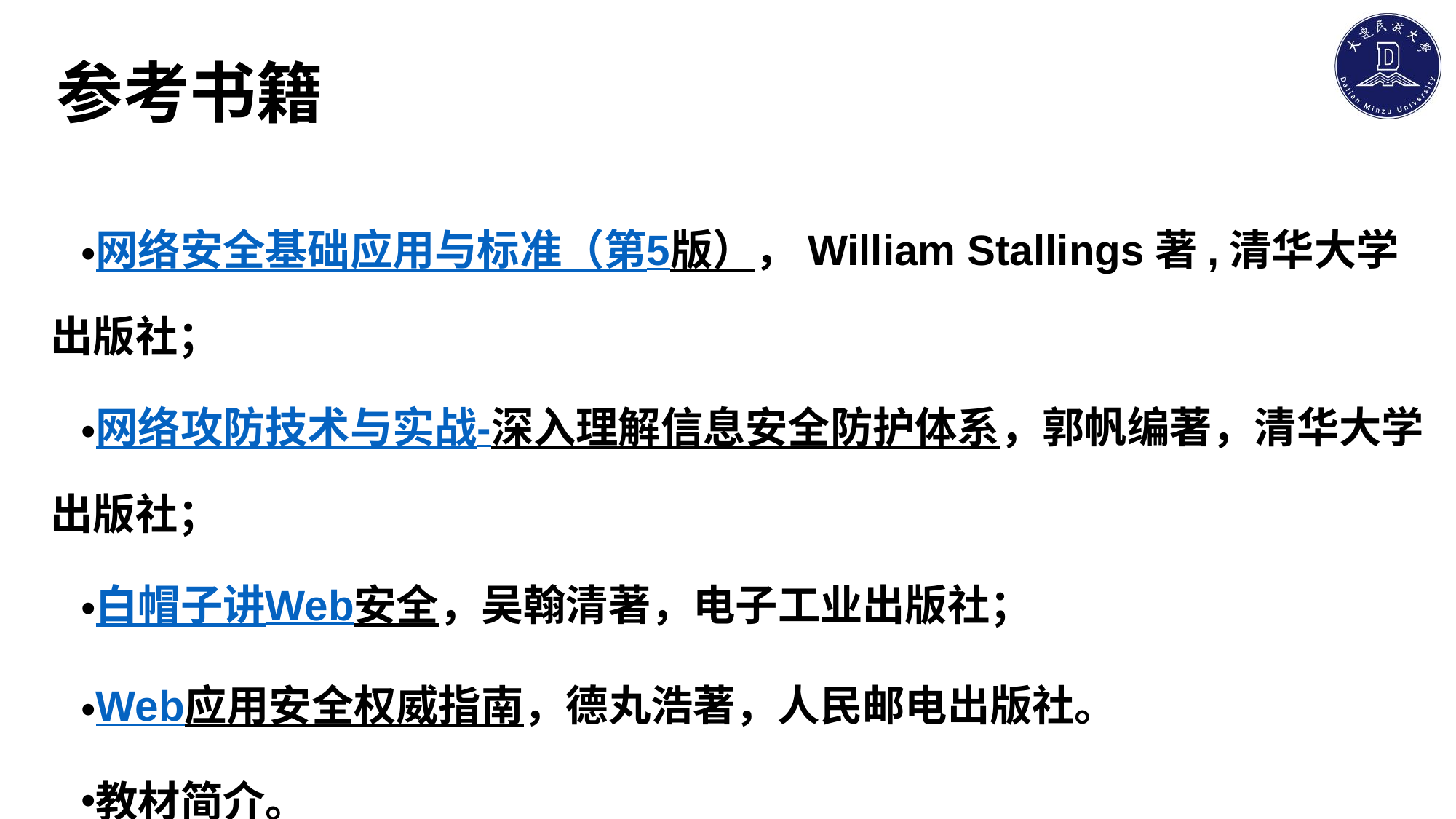

# 参考书籍
网络安全基础应用与标准（第5版），William Stallings著,清华大学出版社；
网络攻防技术与实战-深入理解信息安全防护体系，郭帆编著，清华大学出版社；
白帽子讲Web安全，吴翰清著，电子工业出版社；
Web应用安全权威指南，德丸浩著，人民邮电出版社。
教材简介。